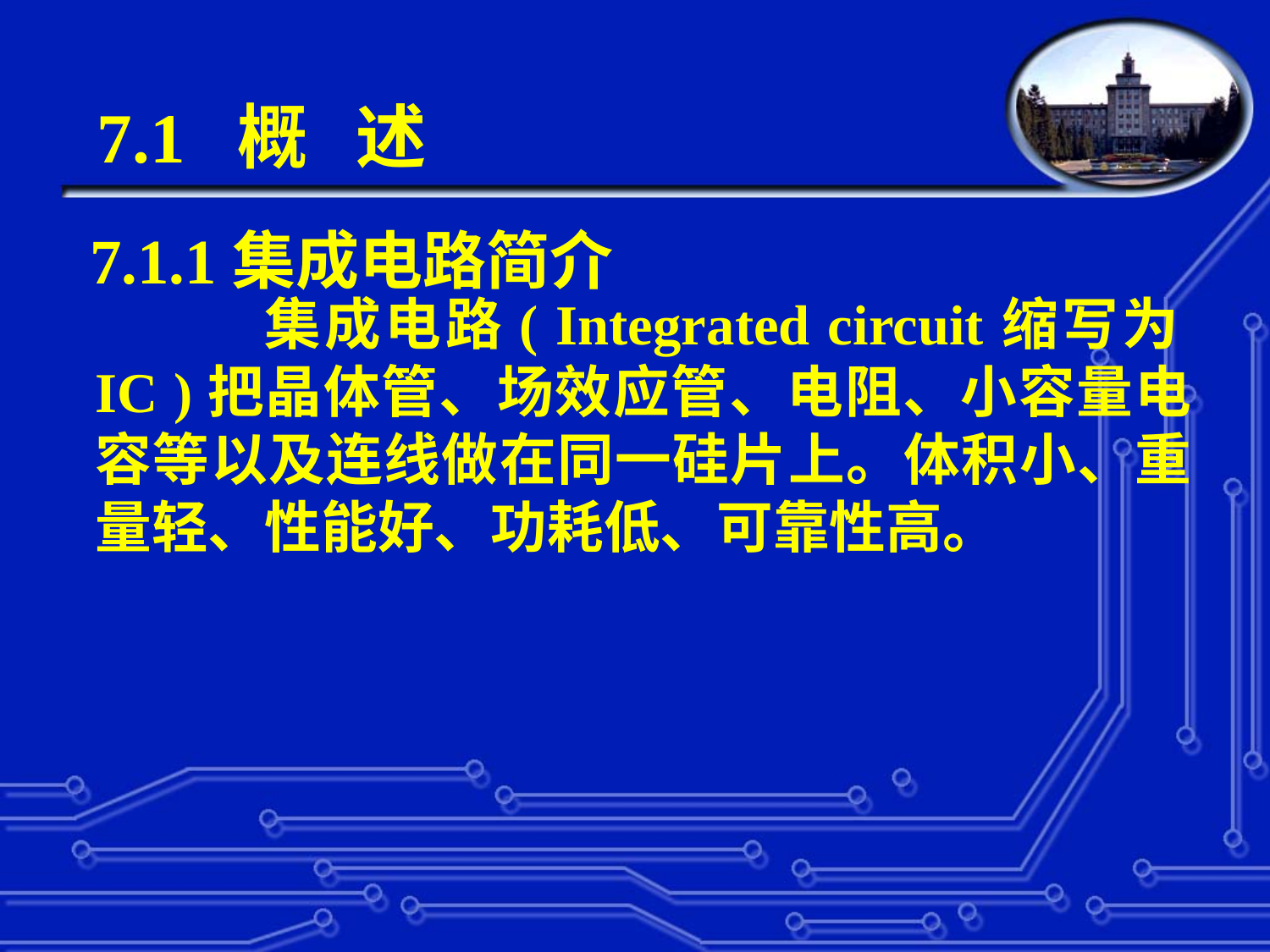

7.1  概   述
7.1.1集成电路简介
            集成电路( Integrated circuit缩写为IC )把晶体管、场效应管、电阻、小容量电容等以及连线做在同一硅片上。体积小、重量轻、性能好、功耗低、可靠性高。